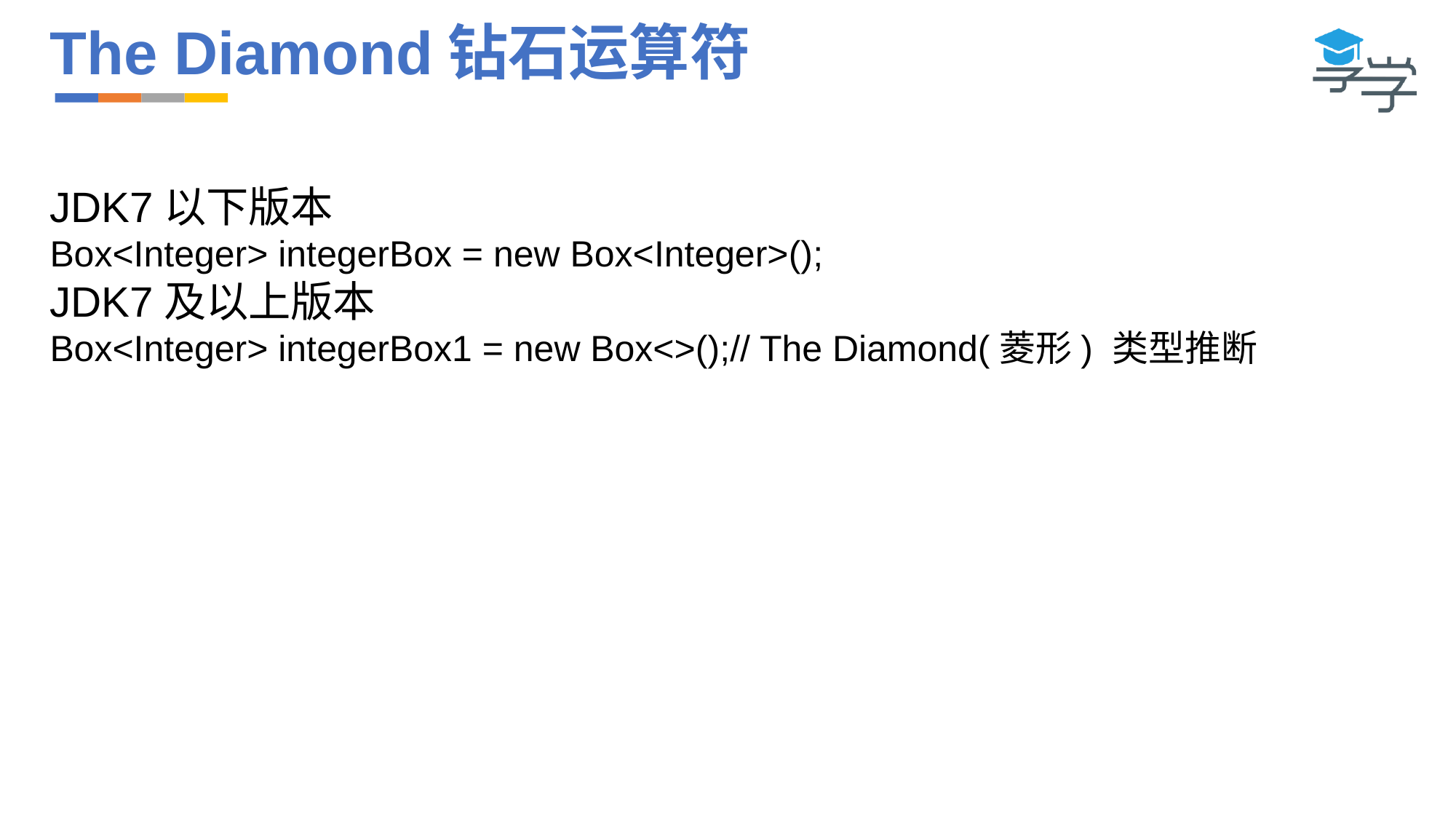

# The Diamond钻石运算符
JDK7以下版本
Box<Integer> integerBox = new Box<Integer>();
JDK7及以上版本
Box<Integer> integerBox1 = new Box<>();// The Diamond(菱形) 类型推断